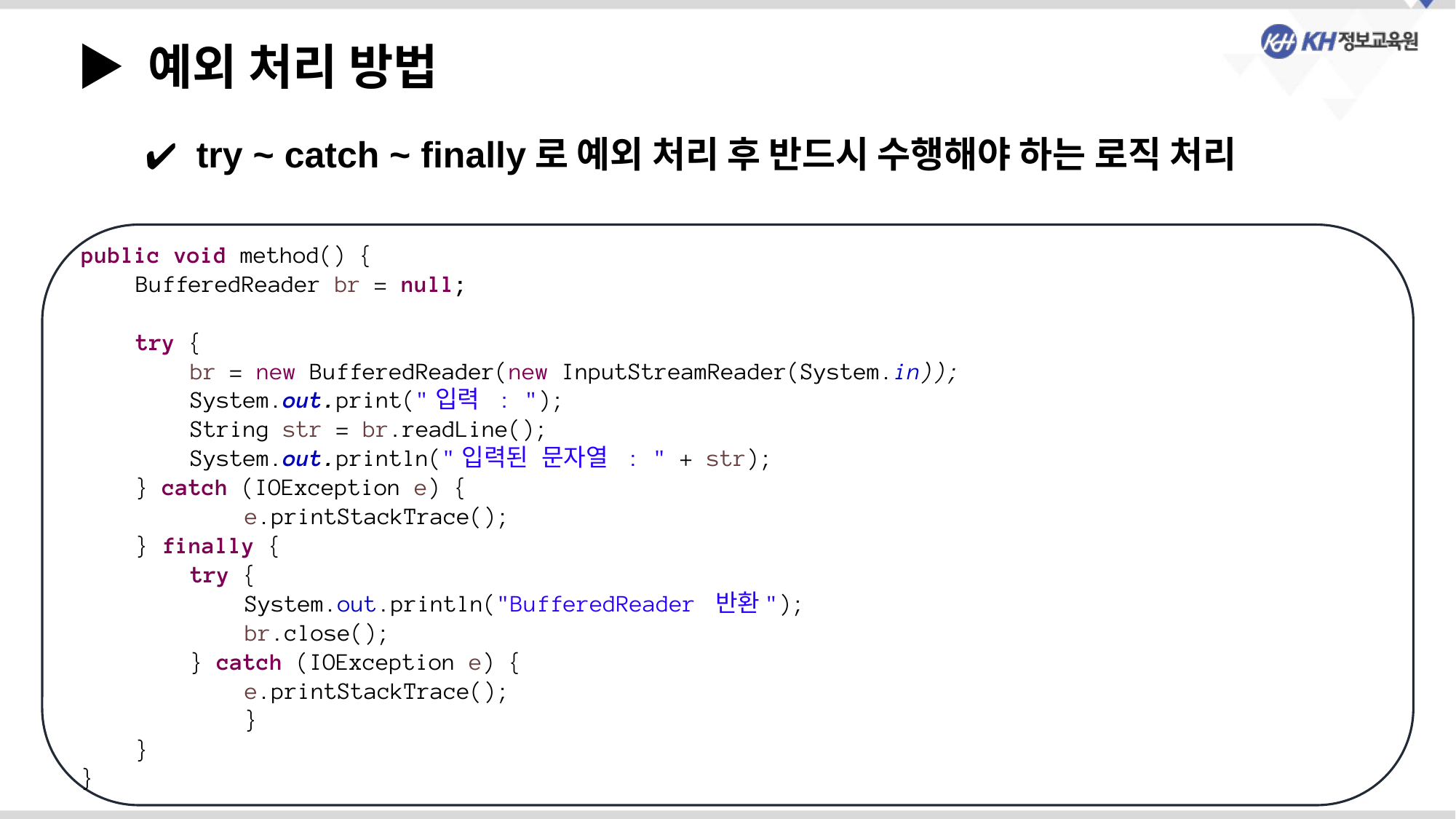

▶ 예외 처리 방법
 try ~ catch ~ finally로 예외 처리 후 반드시 수행해야 하는 로직 처리
public void method() {
BufferedReader br = null;

try {
br = new BufferedReader(new InputStreamReader(System.in));
System.out.print("입력 : ");
String str = br.readLine();
System.out.println("입력된 문자열 : " + str);
} catch (IOException e) {
	e.printStackTrace();
} finally {
try {
System.out.println("BufferedReader 반환");
br.close();
} catch (IOException e) {
e.printStackTrace();
	}
}
}